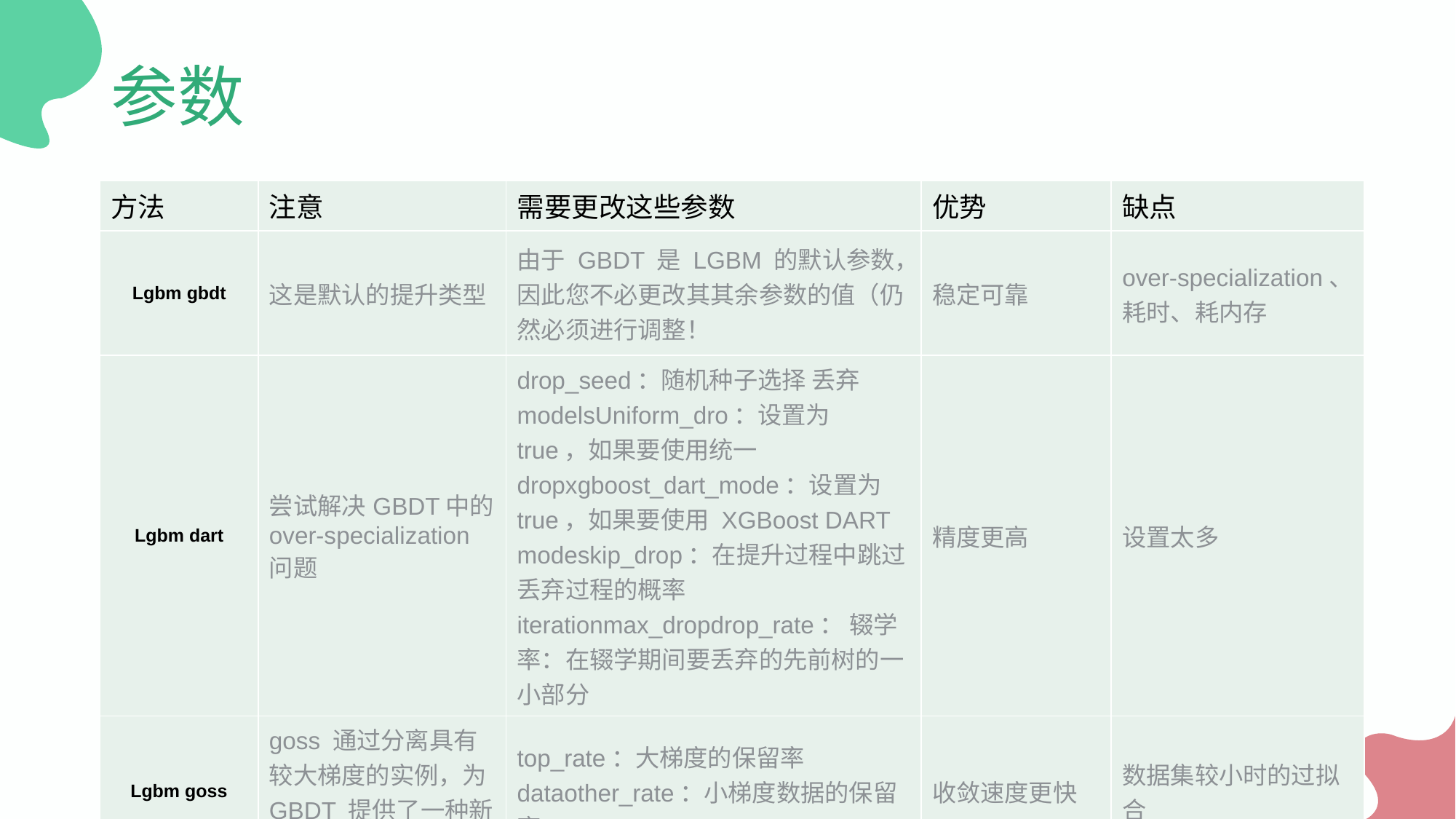

参数
| 方法 | 注意 | 需要更改这些参数 | 优势 | 缺点 |
| --- | --- | --- | --- | --- |
| Lgbm gbdt | 这是默认的提升类型 | 由于 GBDT 是 LGBM 的默认参数，因此您不必更改其其余参数的值（仍然必须进行调整！ | 稳定可靠 | over-specialization、耗时、耗内存 |
| Lgbm dart | 尝试解决GBDT中的over-specialization问题 | drop\_seed：随机种子选择 丢弃 modelsUniform\_dro：设置为 true，如果要使用统一 dropxgboost\_dart\_mode：设置为 true，如果要使用 XGBoost DART modeskip\_drop：在提升过程中跳过丢弃过程的概率 iterationmax\_dropdrop\_rate： 辍学率：在辍学期间要丢弃的先前树的一小部分 | 精度更高 | 设置太多 |
| Lgbm goss | goss 通过分离具有较大梯度的实例，为 GBDT 提供了一种新的采样方法 | top\_rate：大梯度的保留率 dataother\_rate：小梯度数据的保留率 | 收敛速度更快 | 数据集较小时的过拟合 |